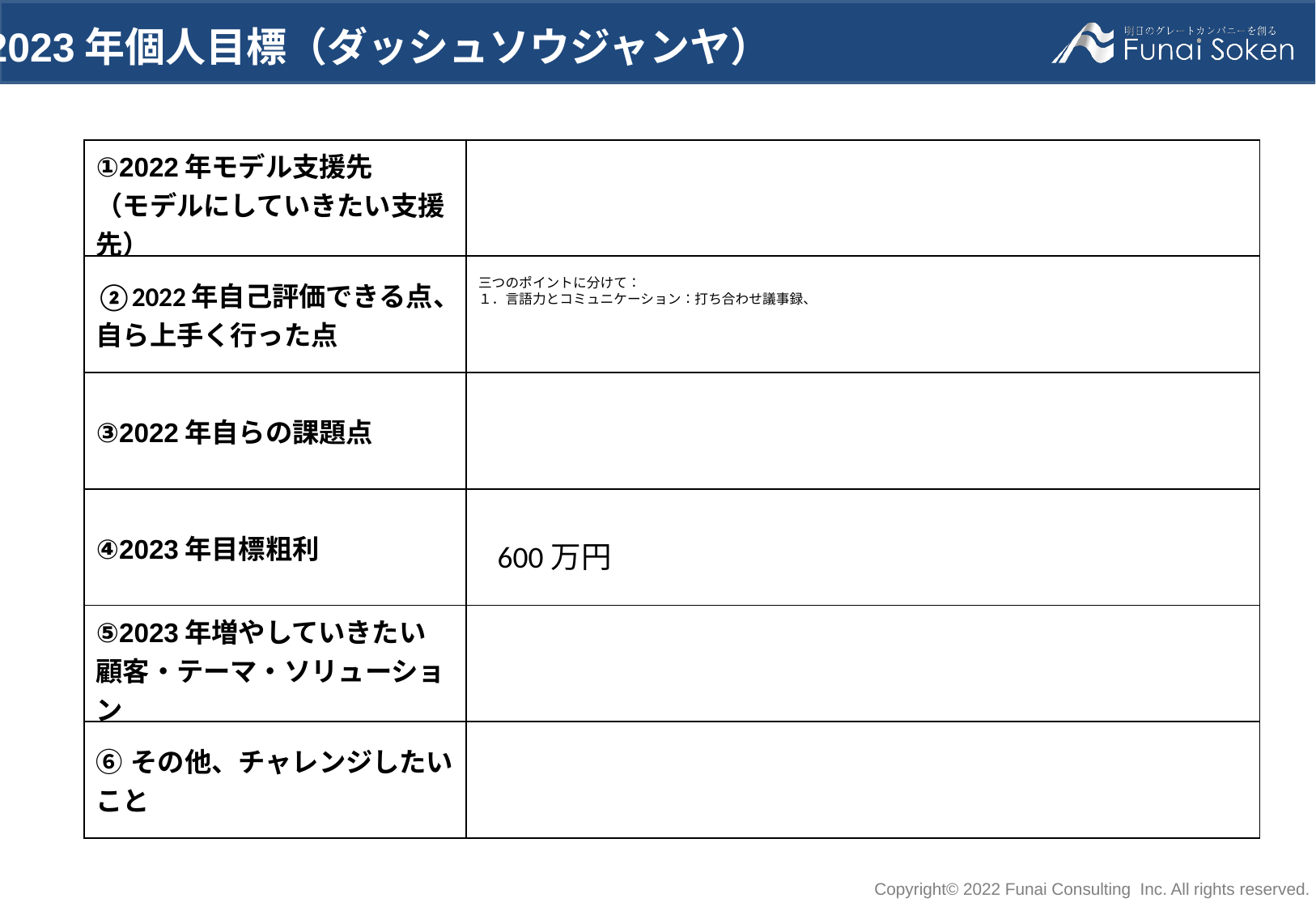

2023年個人目標（ダッシュソウジャンヤ）
| ①2022年モデル支援先 （モデルにしていきたい支援先） |  |
| --- | --- |
| ②2022年自己評価できる点、 自ら上手く行った点 |  |
| ③2022年自らの課題点 |  |
| ④2023年目標粗利 |  |
| ⑤2023年増やしていきたい 顧客・テーマ・ソリューション |  |
| ⑥その他、チャレンジしたいこと |  |
三つのポイントに分けて：
１．言語力とコミュニケーション：打ち合わせ議事録、
600万円